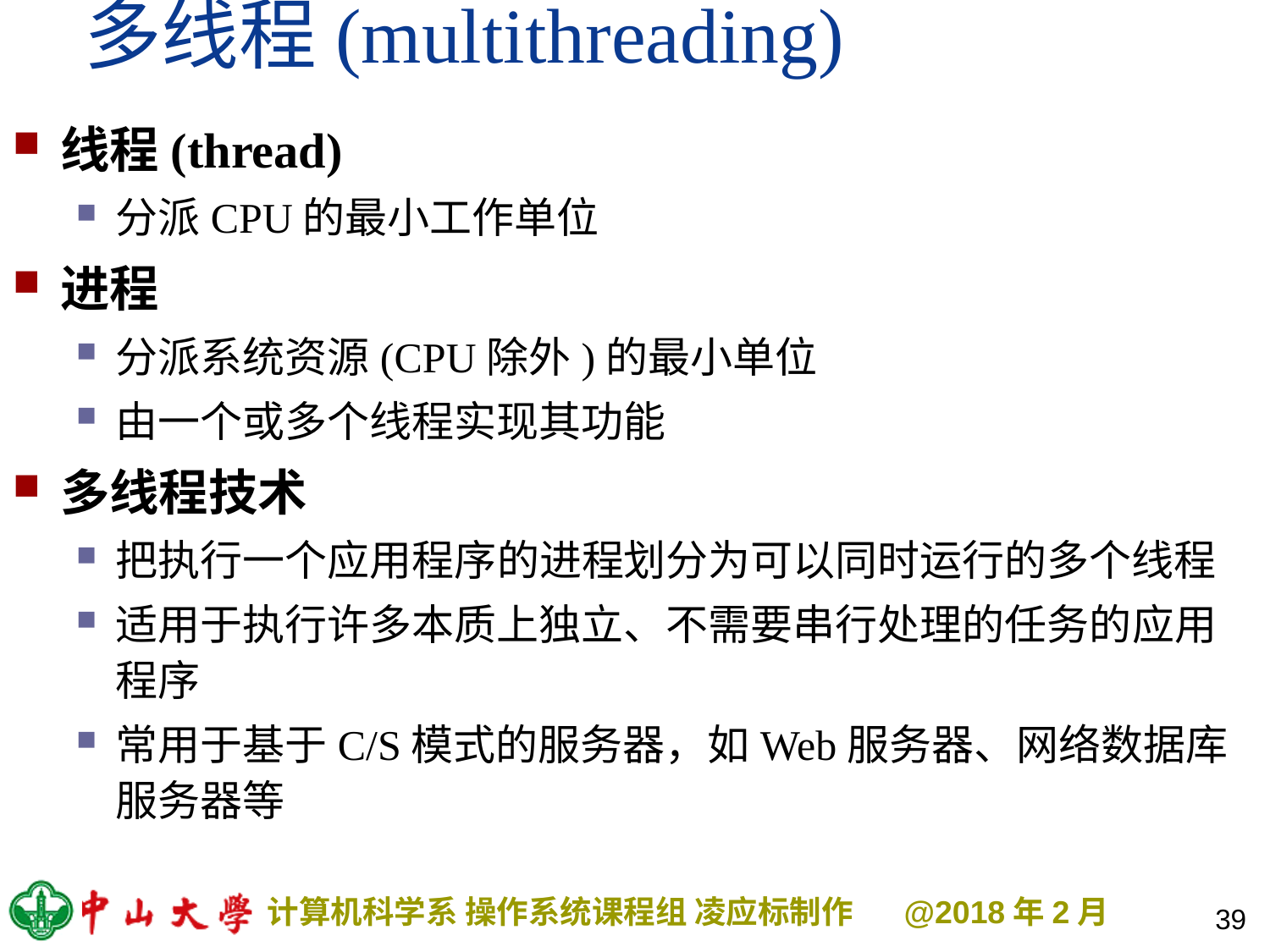

# 多线程(multithreading)
线程(thread)
分派CPU的最小工作单位
进程
分派系统资源(CPU除外)的最小单位
由一个或多个线程实现其功能
多线程技术
把执行一个应用程序的进程划分为可以同时运行的多个线程
适用于执行许多本质上独立、不需要串行处理的任务的应用程序
常用于基于C/S模式的服务器，如Web服务器、网络数据库服务器等
39